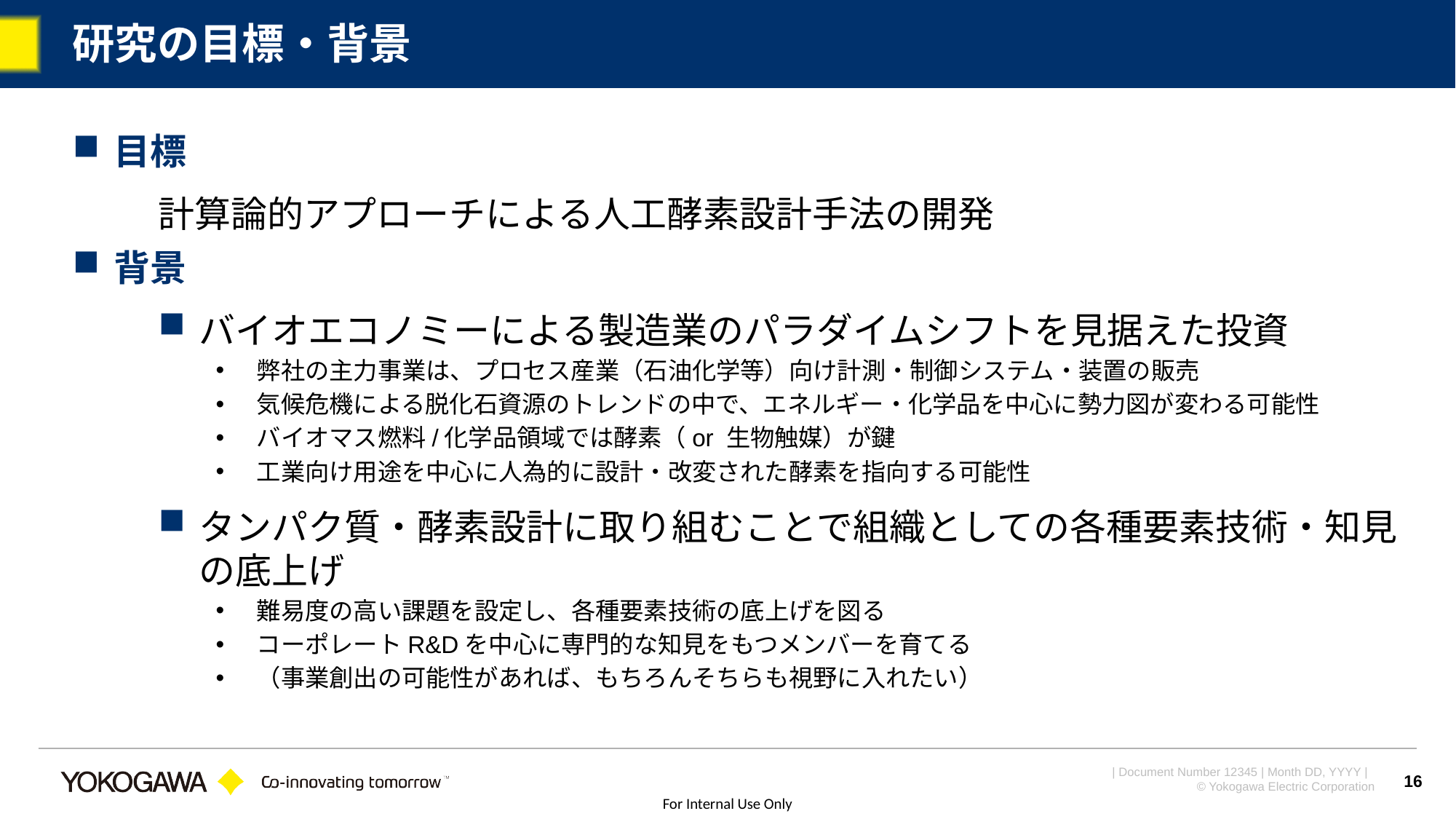

# 研究の目標・背景
目標
計算論的アプローチによる人工酵素設計手法の開発
背景
バイオエコノミーによる製造業のパラダイムシフトを見据えた投資
弊社の主力事業は、プロセス産業（石油化学等）向け計測・制御システム・装置の販売
気候危機による脱化石資源のトレンドの中で、エネルギー・化学品を中心に勢力図が変わる可能性
バイオマス燃料/化学品領域では酵素（or 生物触媒）が鍵
工業向け用途を中心に人為的に設計・改変された酵素を指向する可能性
タンパク質・酵素設計に取り組むことで組織としての各種要素技術・知見の底上げ
難易度の高い課題を設定し、各種要素技術の底上げを図る
コーポレートR&Dを中心に専門的な知見をもつメンバーを育てる
（事業創出の可能性があれば、もちろんそちらも視野に入れたい）

16